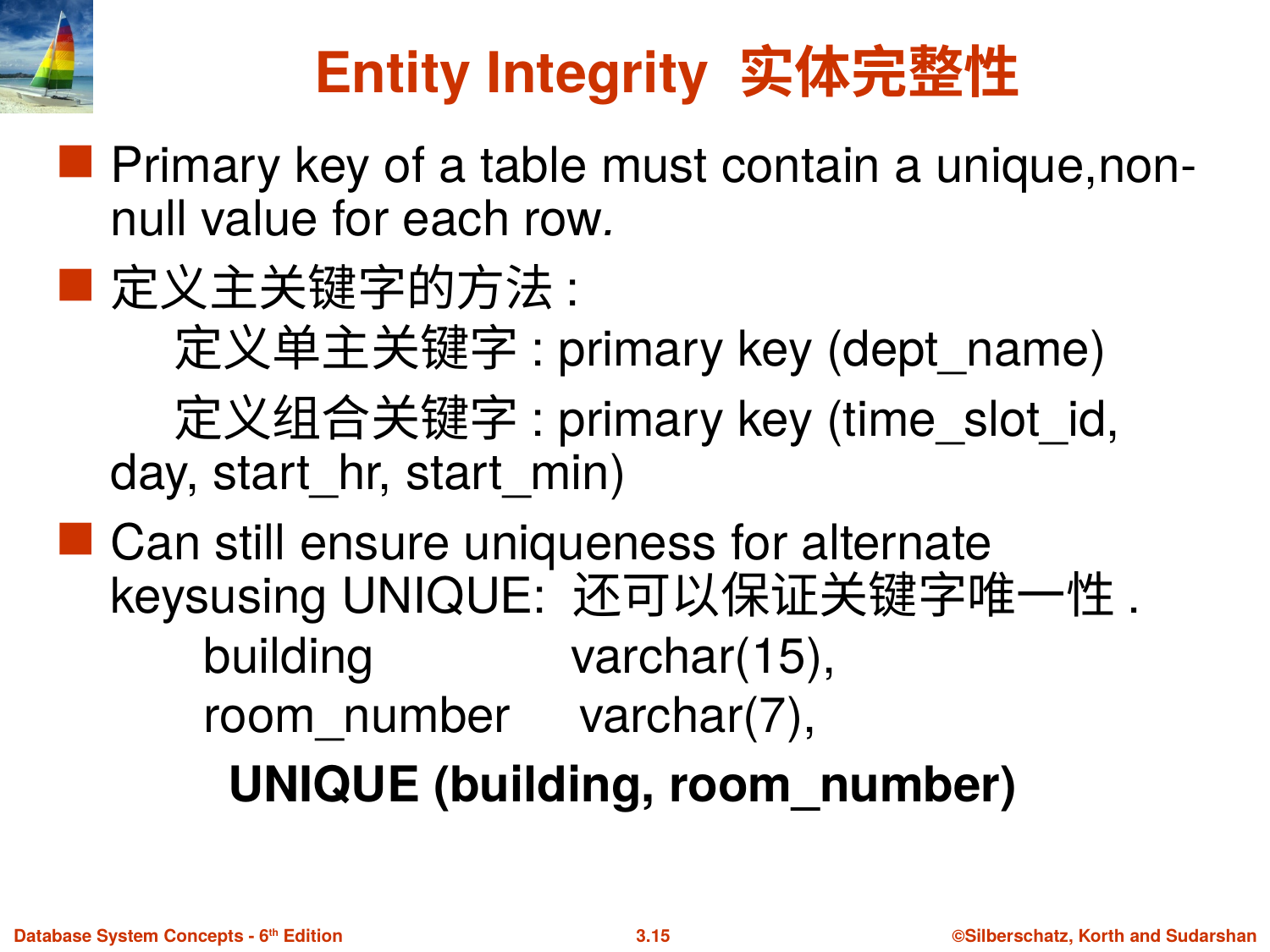

# Entity Integrity 实体完整性
Primary key of a table must contain a unique,non-null value for each row.
定义主关键字的方法:
         定义单主关键字: primary key (dept_name)
         定义组合关键字: primary key (time_slot_id, day, start_hr, start_min)
Can still ensure uniqueness for alternate keysusing UNIQUE: 还可以保证关键字唯一性.
	 building		varchar(15),
	 room_number     varchar(7),
            UNIQUE (building, room_number)